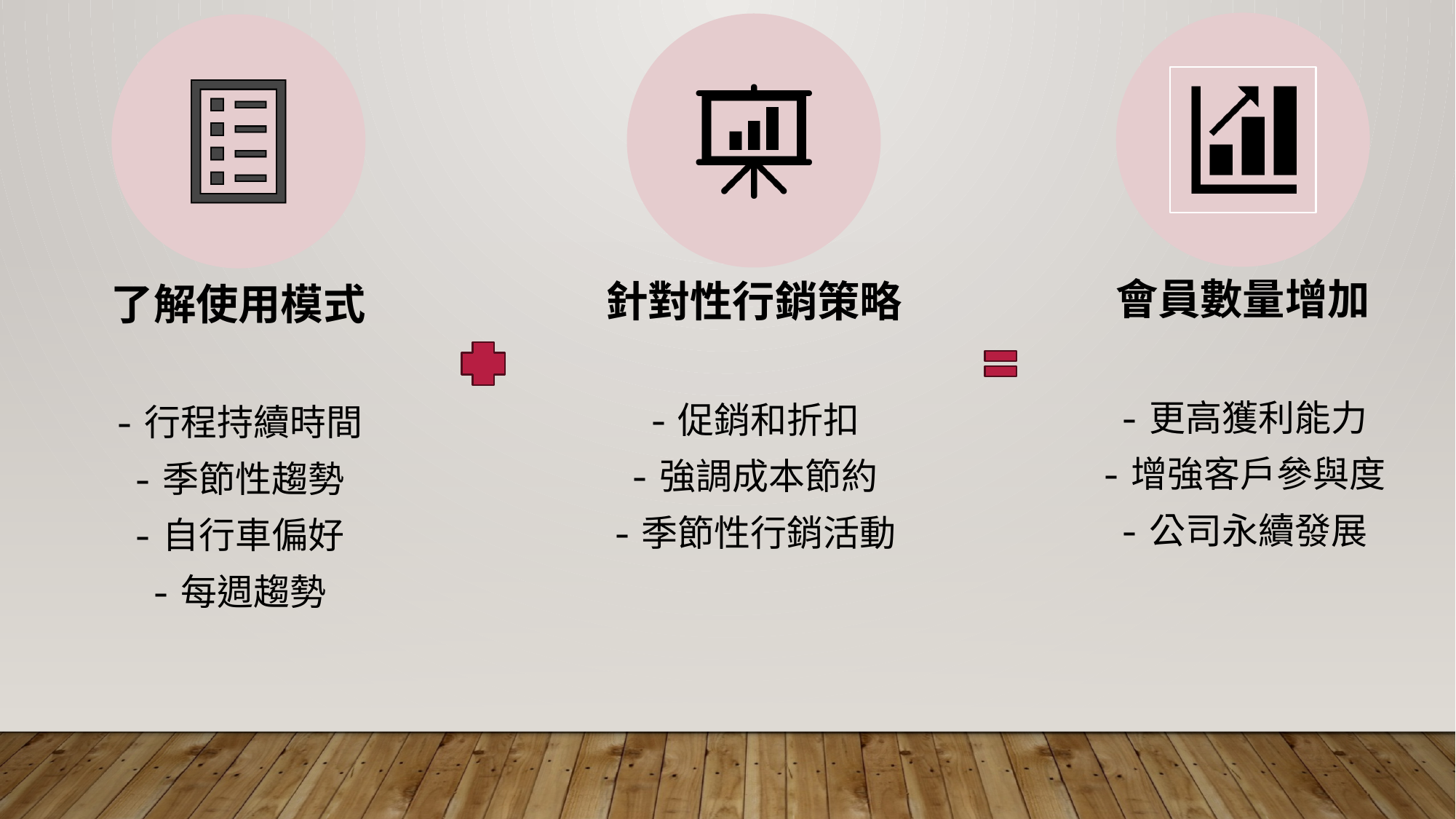

了解使用模式

-行程持續時間
-季節性趨勢
-自行車偏好
-每週趨勢
針對性行銷策略

-促銷和折扣
-強調成本節約
-季節性行銷活動
會員數量增加

-更高獲利能力
-增強客戶參與度
-公司永續發展